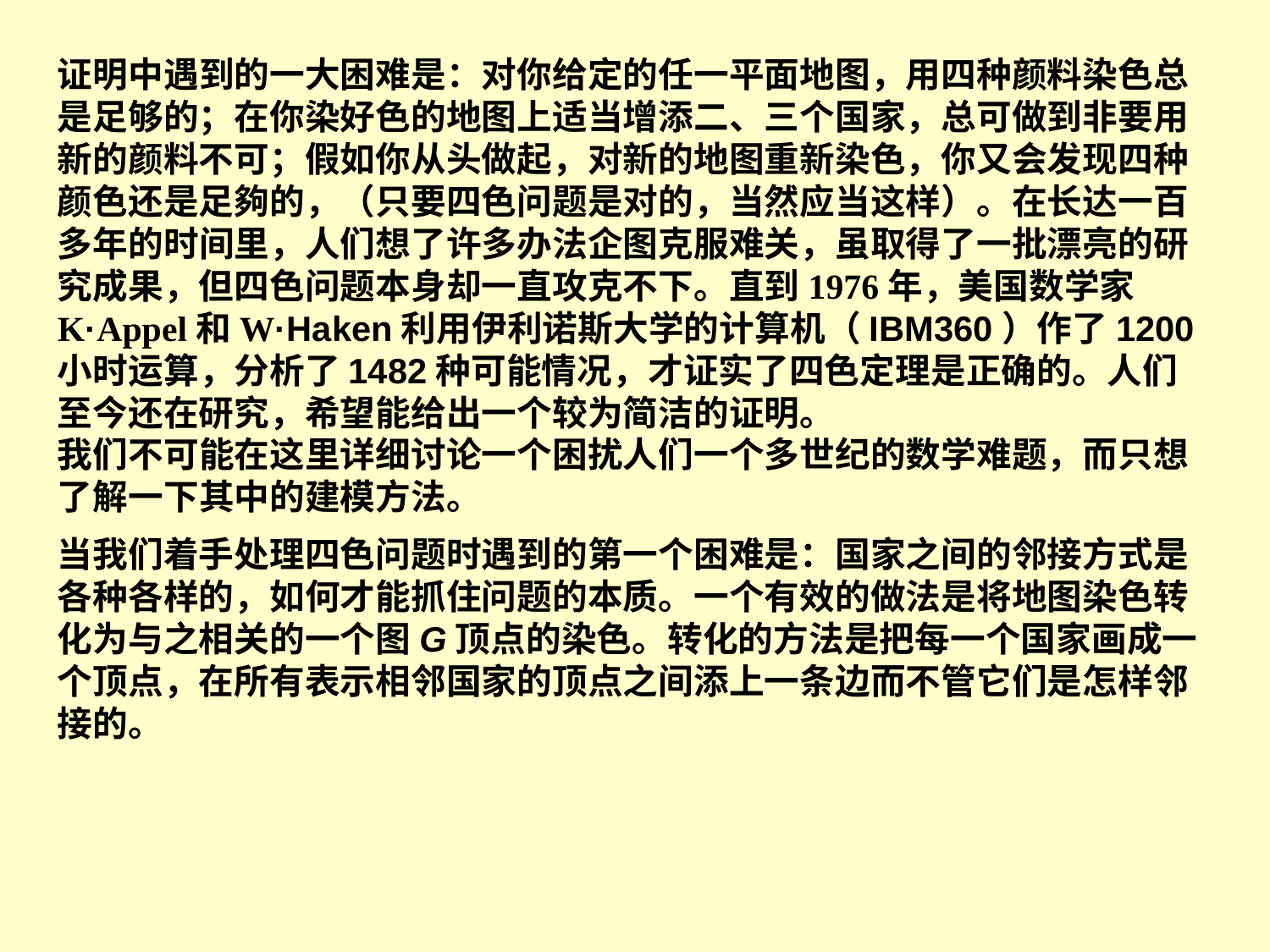

证明中遇到的一大困难是：对你给定的任一平面地图，用四种颜料染色总是足够的；在你染好色的地图上适当增添二、三个国家，总可做到非要用新的颜料不可；假如你从头做起，对新的地图重新染色，你又会发现四种颜色还是足夠的，（只要四色问题是对的，当然应当这样）。在长达一百多年的时间里，人们想了许多办法企图克服难关，虽取得了一批漂亮的研究成果，但四色问题本身却一直攻克不下。直到1976年，美国数学家K·Appel和W·Haken利用伊利诺斯大学的计算机（IBM360）作了1200小时运算，分析了1482种可能情况，才证实了四色定理是正确的。人们至今还在研究，希望能给出一个较为简洁的证明。
我们不可能在这里详细讨论一个困扰人们一个多世纪的数学难题，而只想了解一下其中的建模方法。
当我们着手处理四色问题时遇到的第一个困难是：国家之间的邻接方式是各种各样的，如何才能抓住问题的本质。一个有效的做法是将地图染色转化为与之相关的一个图G顶点的染色。转化的方法是把每一个国家画成一个顶点，在所有表示相邻国家的顶点之间添上一条边而不管它们是怎样邻接的。